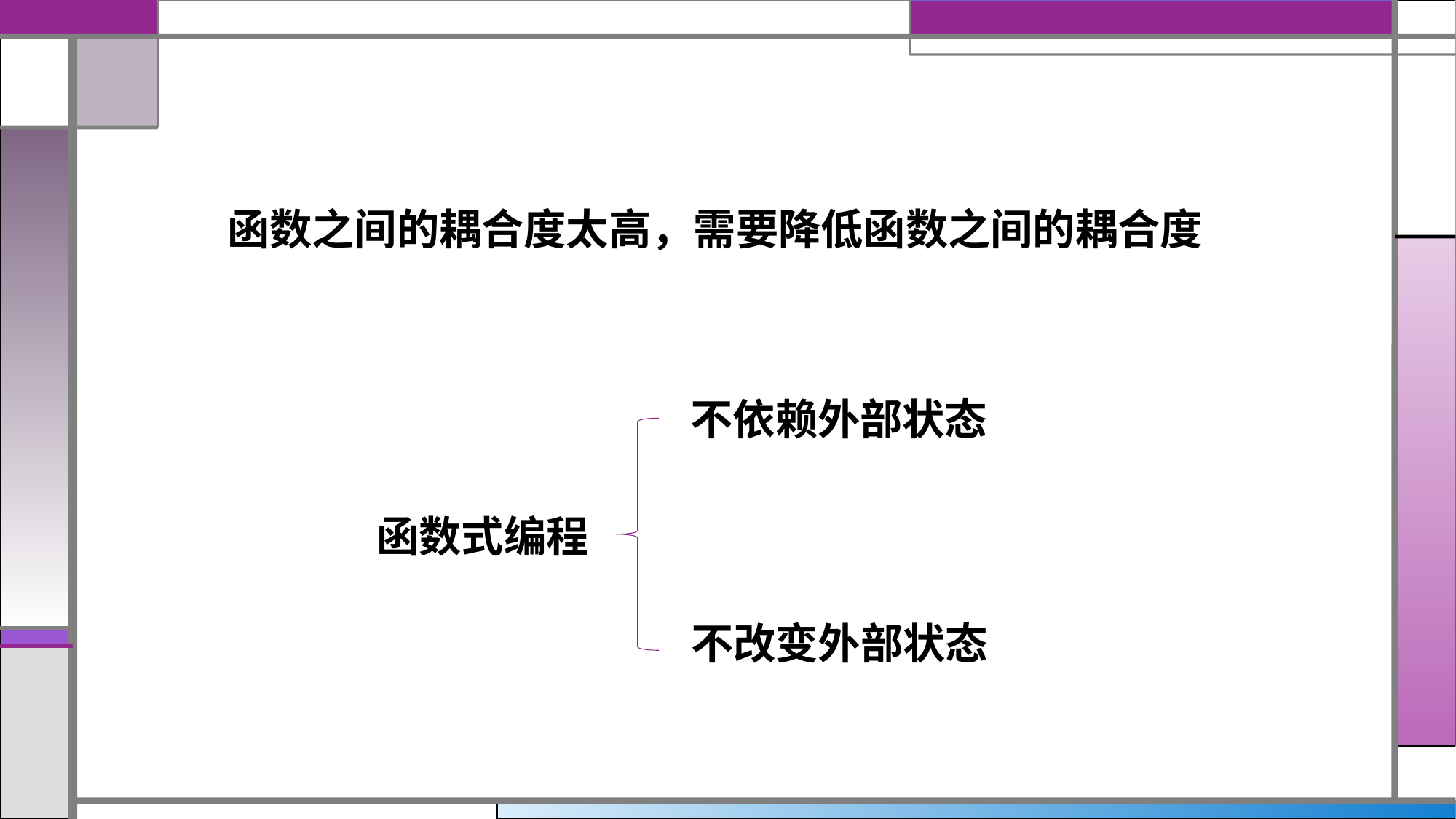

函数之间的耦合度太高，需要降低函数之间的耦合度
不依赖外部状态

函数式编程
不改变外部状态